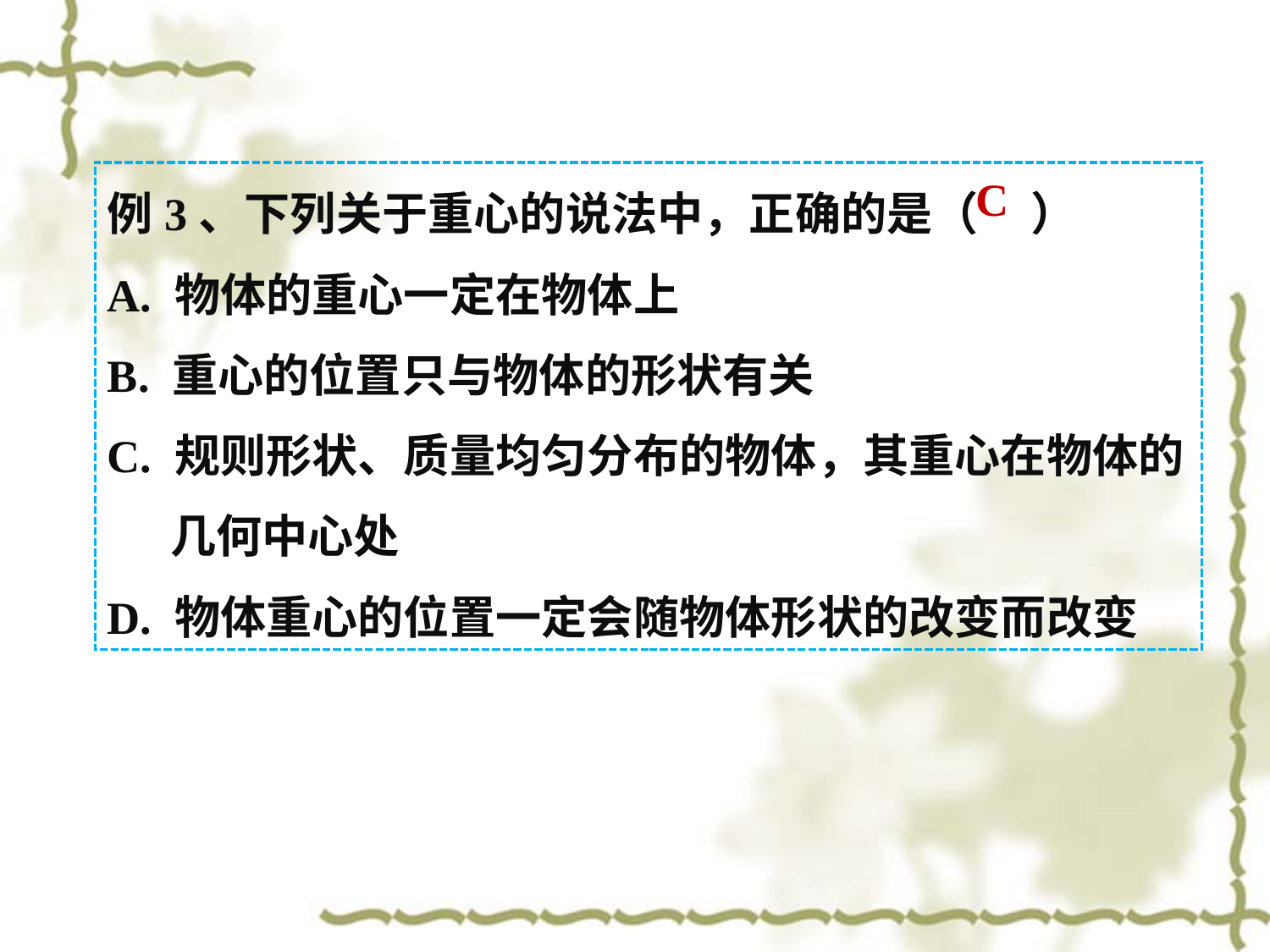

例3、下列关于重心的说法中，正确的是（     ）
A. 物体的重心一定在物体上
B. 重心的位置只与物体的形状有关
C. 规则形状、质量均匀分布的物体，其重心在物体的
     几何中心处
D. 物体重心的位置一定会随物体形状的改变而改变
C